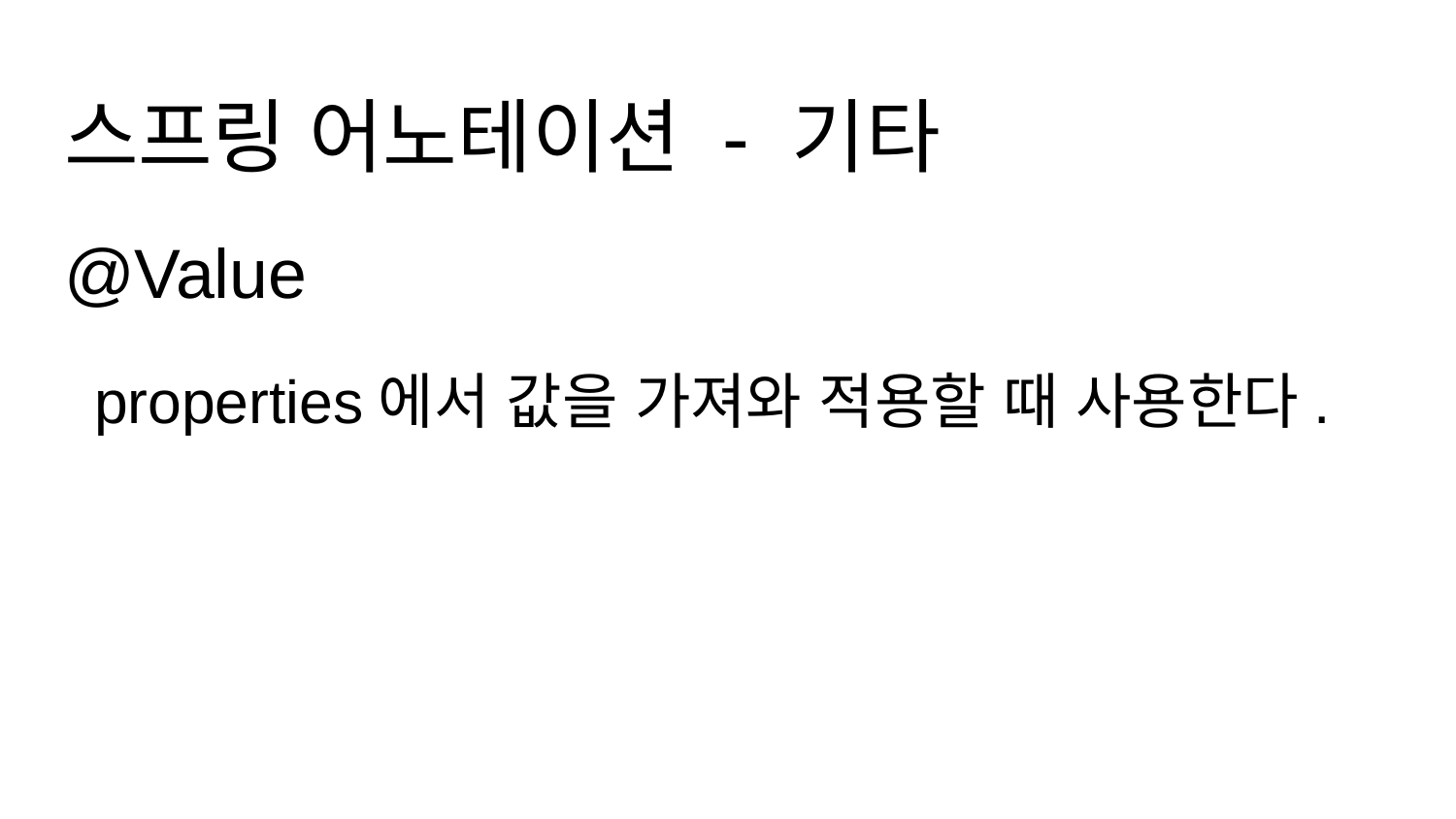

# 스프링 어노테이션 - 기타
@Value
properties에서 값을 가져와 적용할 때 사용한다.